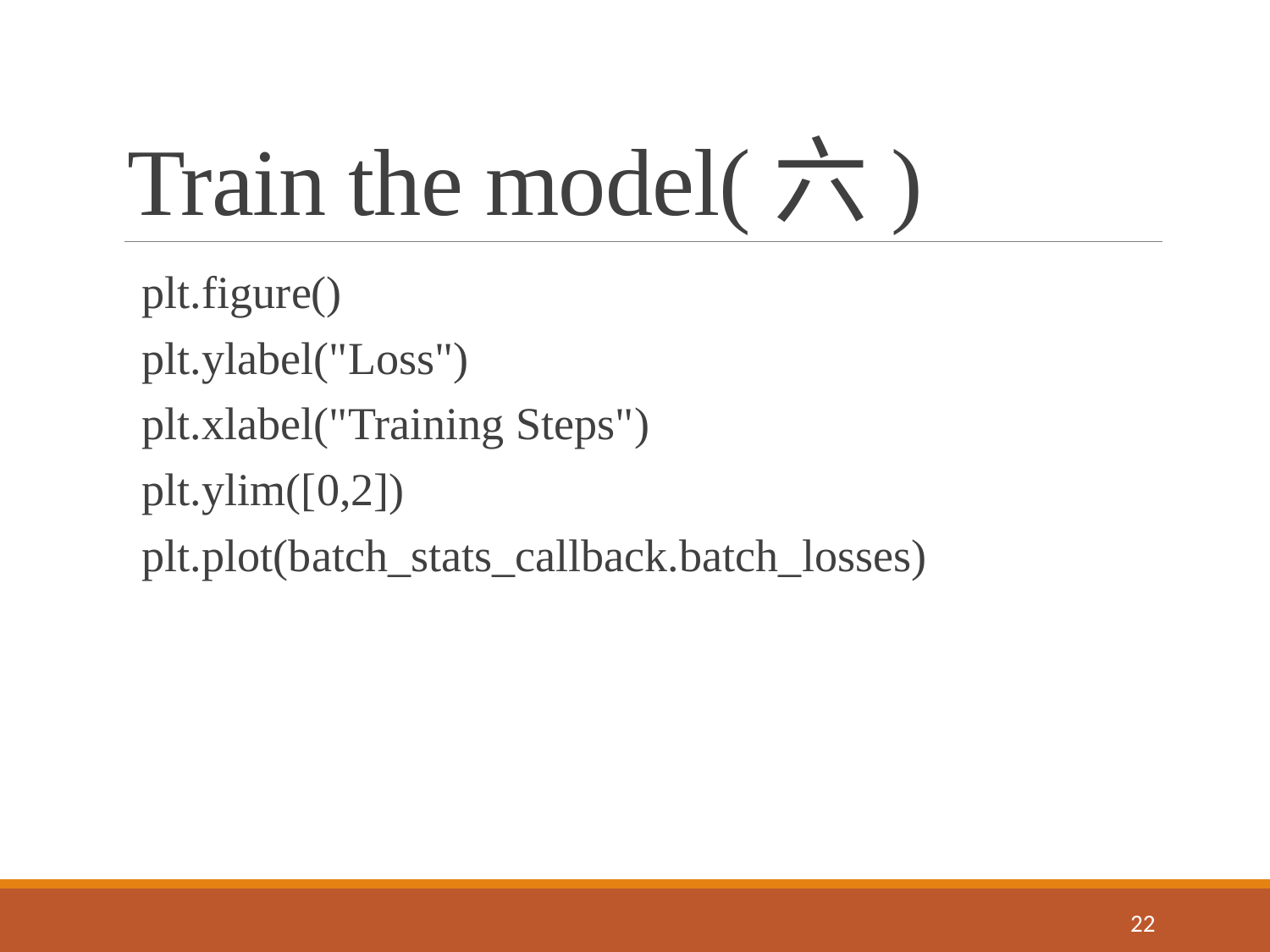

# Train the model(六)
plt.figure()
plt.ylabel("Loss")
plt.xlabel("Training Steps")
plt.ylim([0,2])
plt.plot(batch_stats_callback.batch_losses)
22